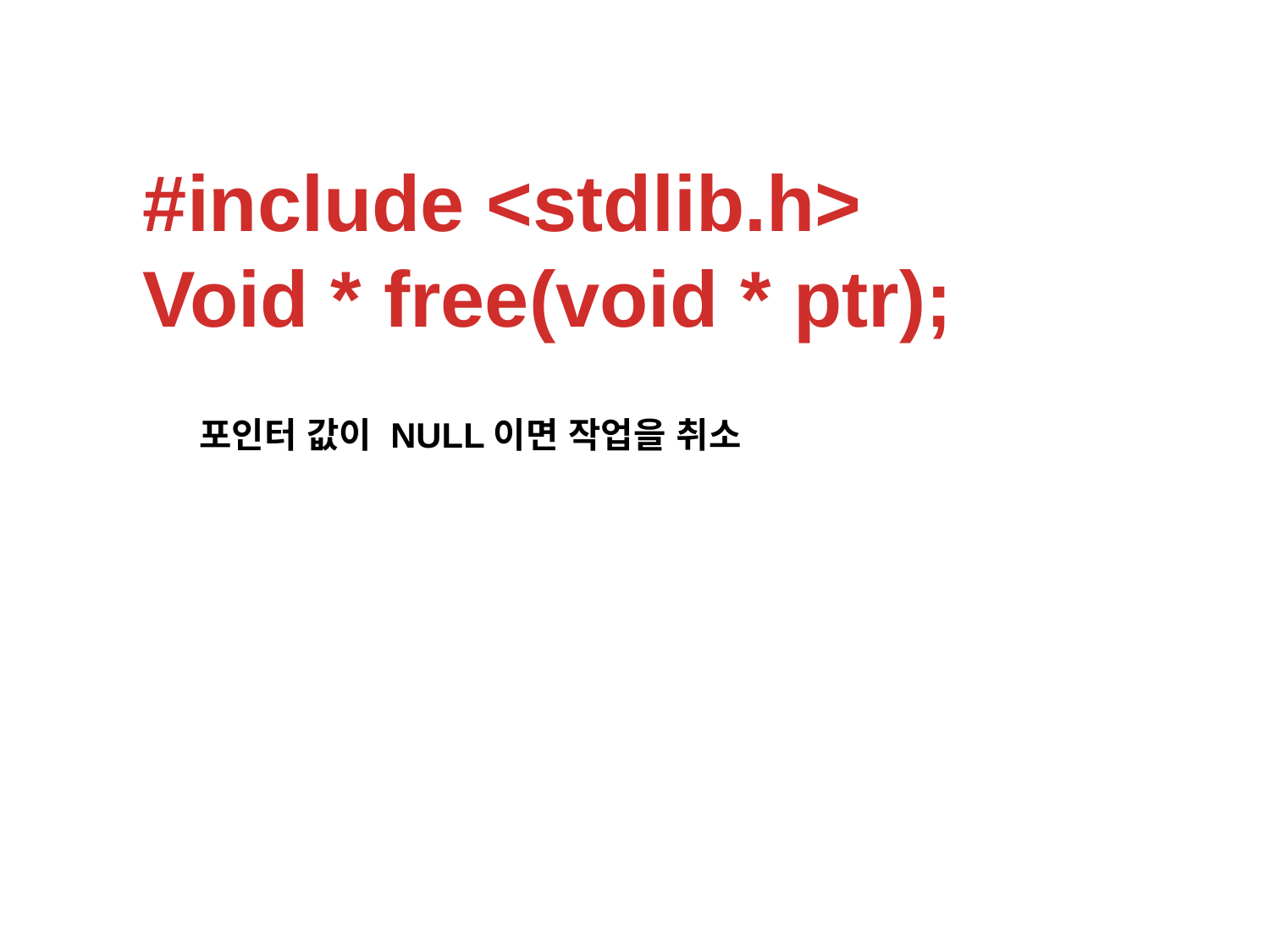

#include <stdlib.h>
Void * free(void * ptr);
포인터 값이 NULL이면 작업을 취소